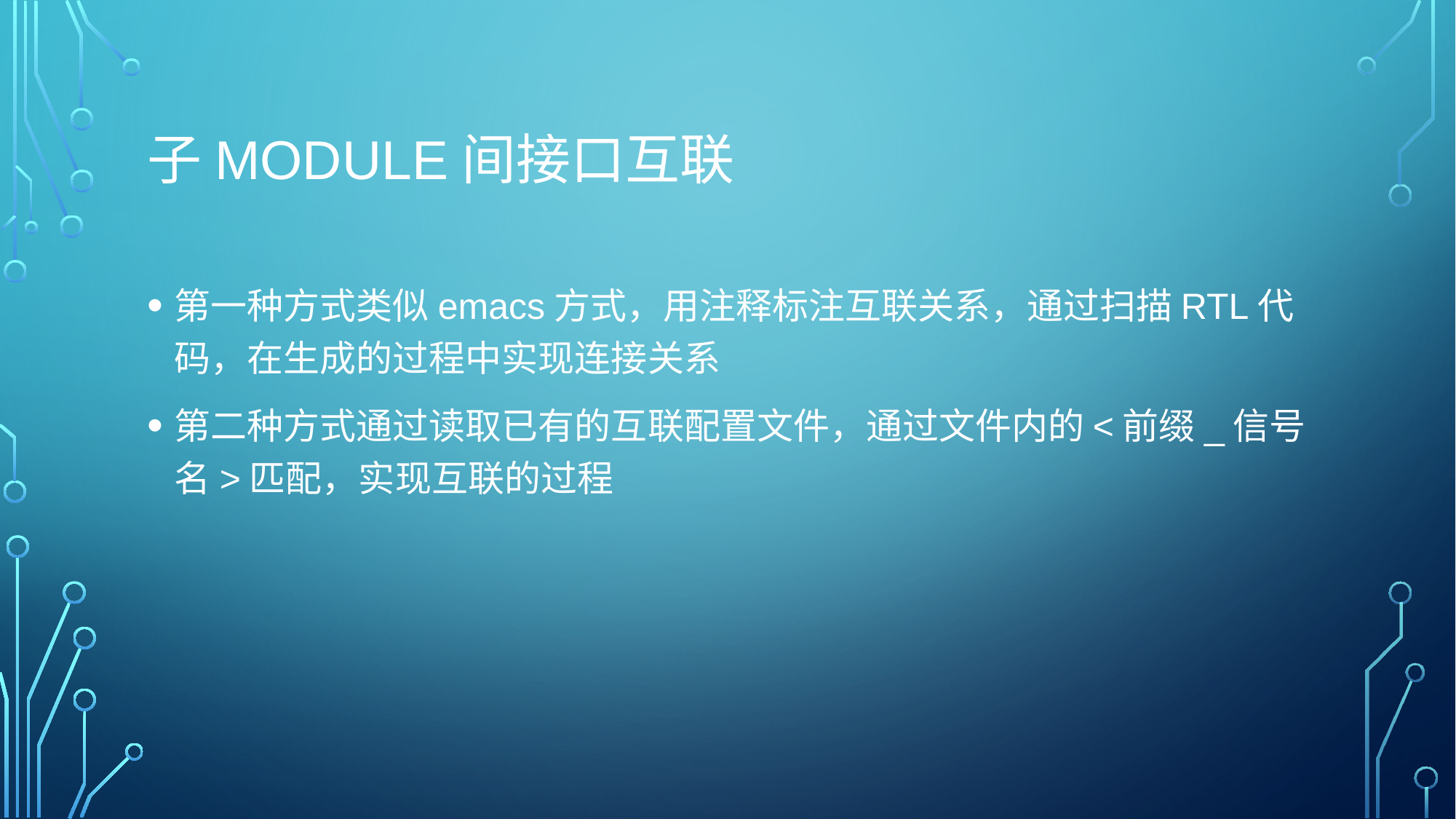

# 子module间接口互联
第一种方式类似emacs方式，用注释标注互联关系，通过扫描RTL代码，在生成的过程中实现连接关系
第二种方式通过读取已有的互联配置文件，通过文件内的<前缀_信号名>匹配，实现互联的过程